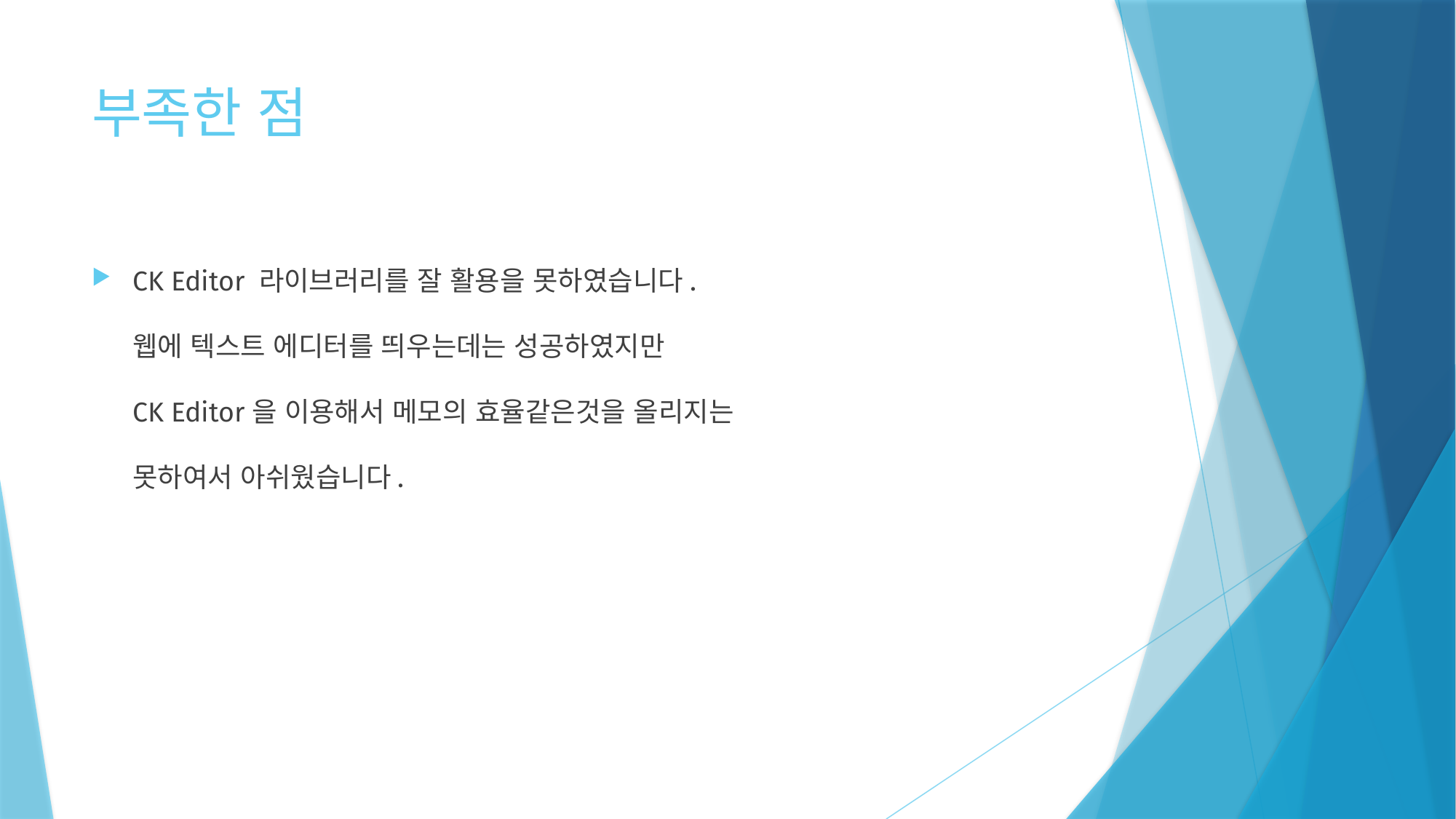

# 부족한 점
CK Editor 라이브러리를 잘 활용을 못하였습니다.
웹에 텍스트 에디터를 띄우는데는 성공하였지만
CK Editor을 이용해서 메모의 효율같은것을 올리지는
못하여서 아쉬웠습니다.